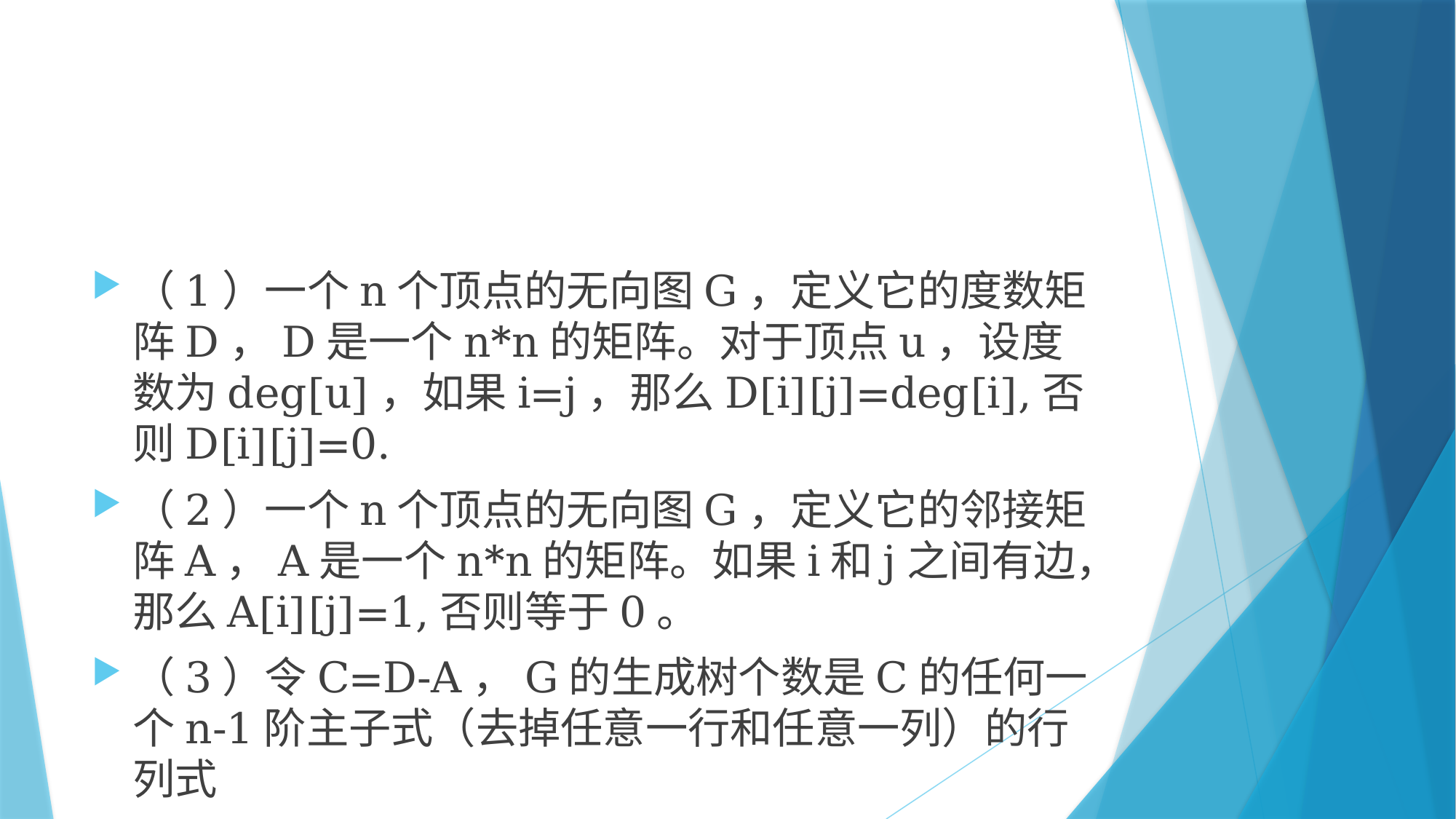

#
（1）一个n个顶点的无向图G，定义它的度数矩阵D，D是一个n*n的矩阵。对于顶点u，设度数为deg[u]，如果i=j，那么D[i][j]=deg[i],否则D[i][j]=0.
（2）一个n个顶点的无向图G，定义它的邻接矩阵A，A是一个n*n的矩阵。如果i和j之间有边，那么A[i][j]=1,否则等于0。
（3）令C=D-A，G的生成树个数是C的任何一个n-1阶主子式（去掉任意一行和任意一列）的行列式